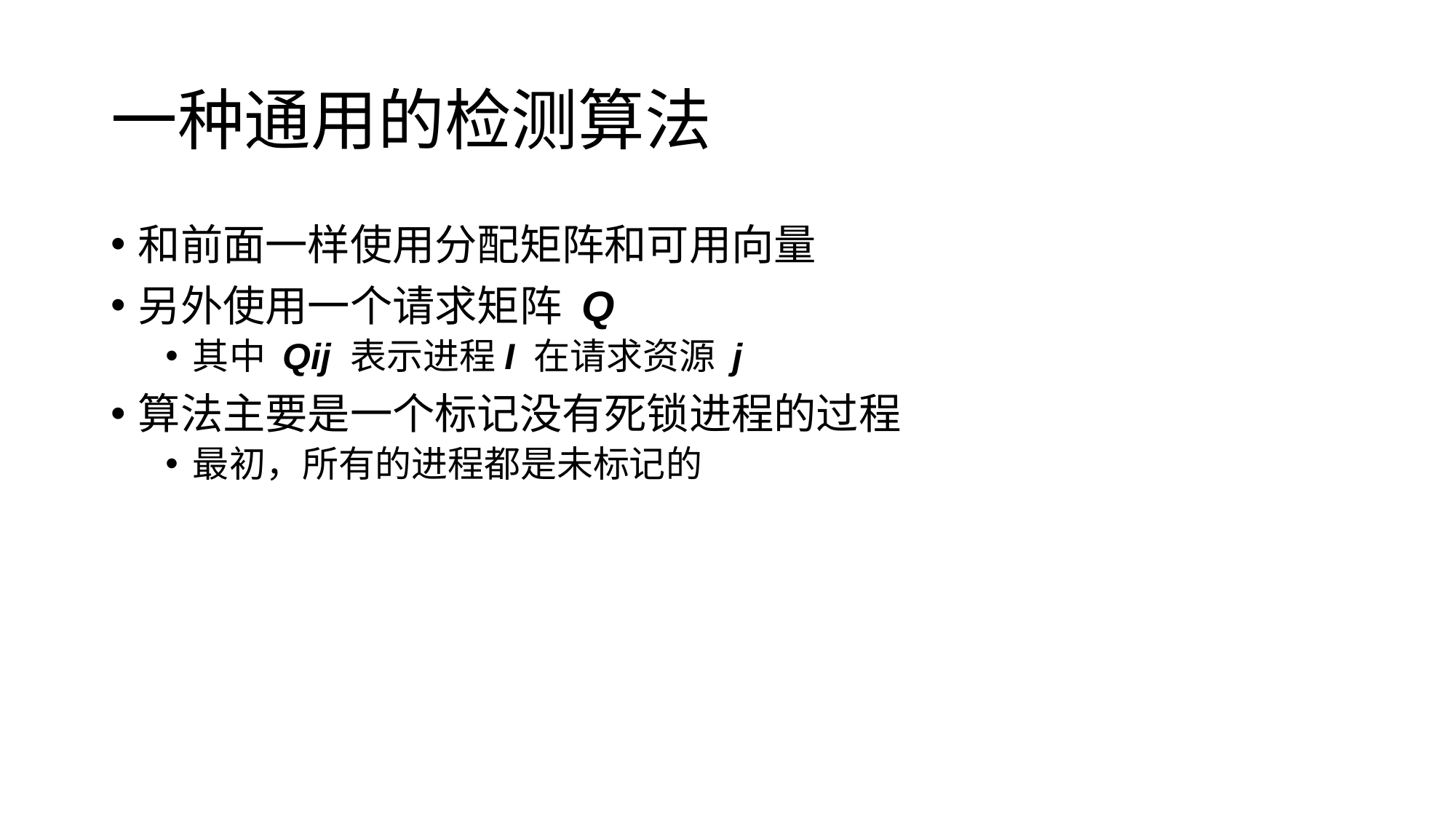

# 一种通用的检测算法
和前面一样使用分配矩阵和可用向量
另外使用一个请求矩阵 Q
其中 Qij 表示进程I 在请求资源 j
算法主要是一个标记没有死锁进程的过程
最初，所有的进程都是未标记的